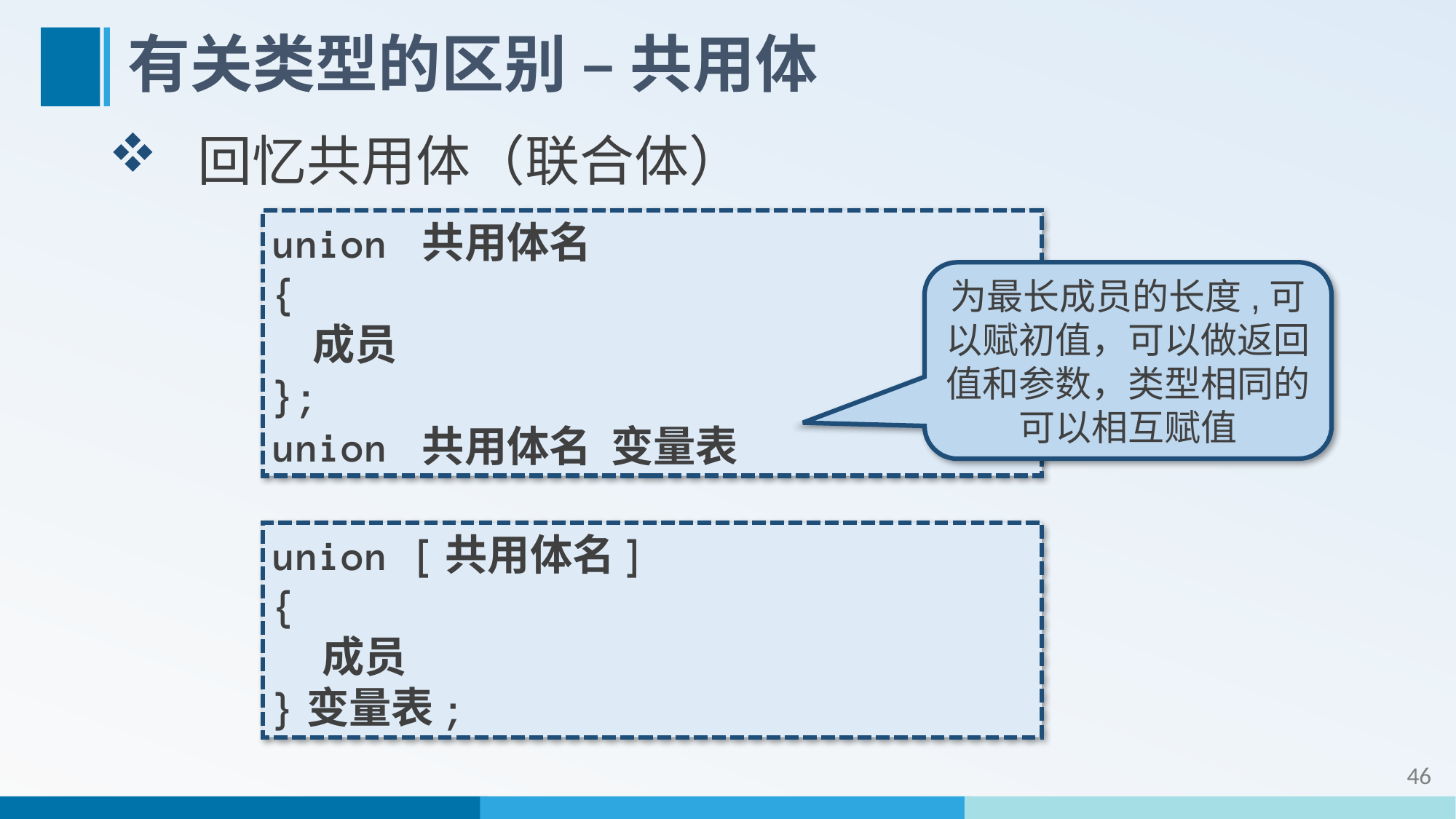

# 有关类型的区别 – 共用体
回忆共用体（联合体）
union 共用体名
{
   成员
};
union 共用体名  变量表
为最长成员的长度,可以赋初值，可以做返回值和参数，类型相同的可以相互赋值
union [共用体名]
{
    成员
}变量表;